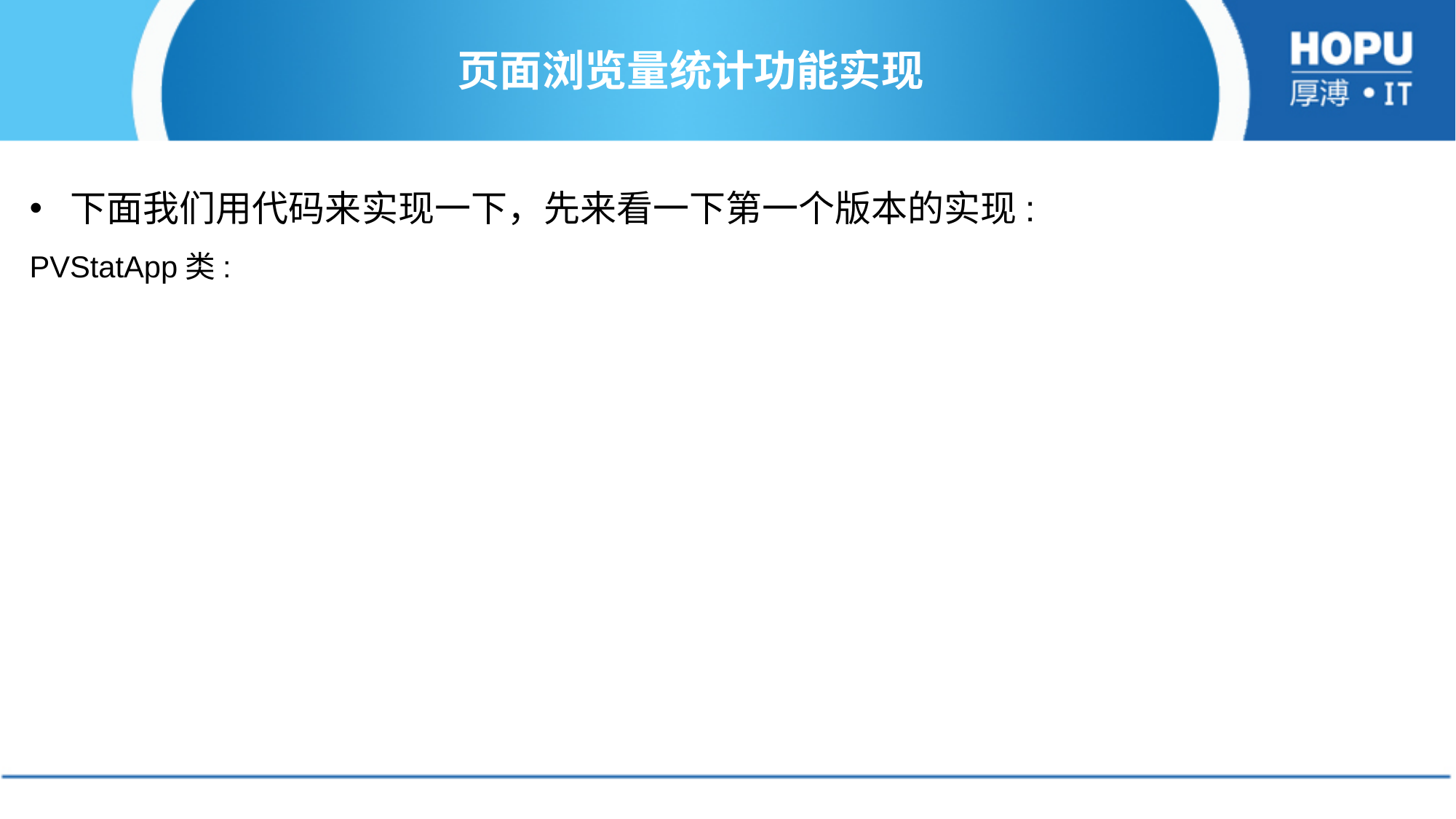

# 页面浏览量统计功能实现
下面我们用代码来实现一下，先来看一下第一个版本的实现:
PVStatApp类: